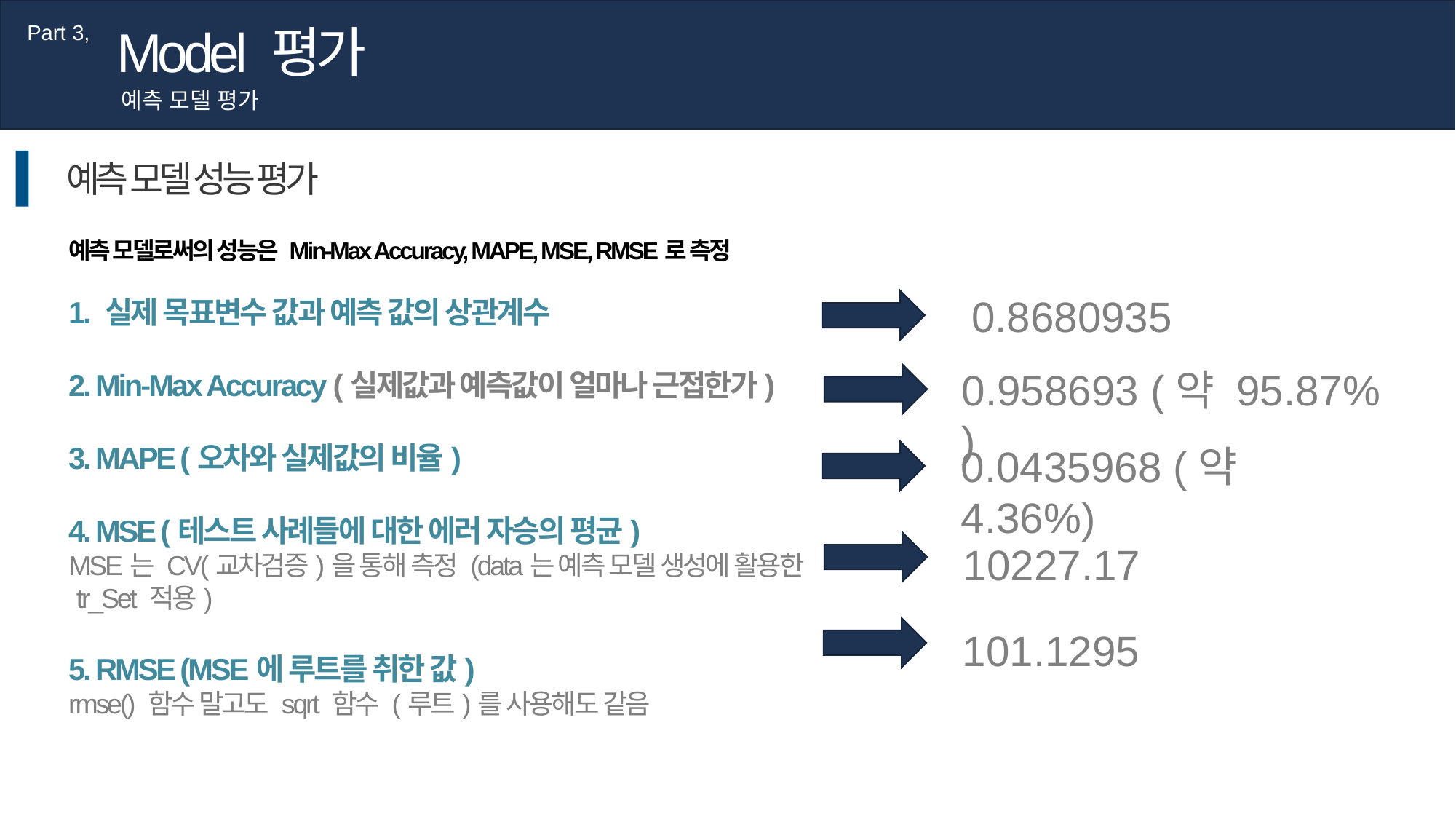

Model 평가
Part 3,
예측 모델 평가

예측 모델 성능 평가
예측 모델로써의 성능은 Min-Max Accuracy, MAPE, MSE, RMSE로 측정

1. 실제 목표변수 값과 예측 값의 상관계수

2. Min-Max Accuracy (실제값과 예측값이 얼마나 근접한가)

3. MAPE (오차와 실제값의 비율)

4. MSE (테스트 사례들에 대한 에러 자승의 평균)
MSE는 CV(교차검증)을 통해 측정 (data는 예측 모델 생성에 활용한
 tr_Set 적용)

5. RMSE (MSE에 루트를 취한 값)
rmse() 함수 말고도 sqrt 함수 (루트)를 사용해도 같음
 0.8680935

0.958693 (약 95.87%)

0.0435968 (약 4.36%)

10227.17

101.1295